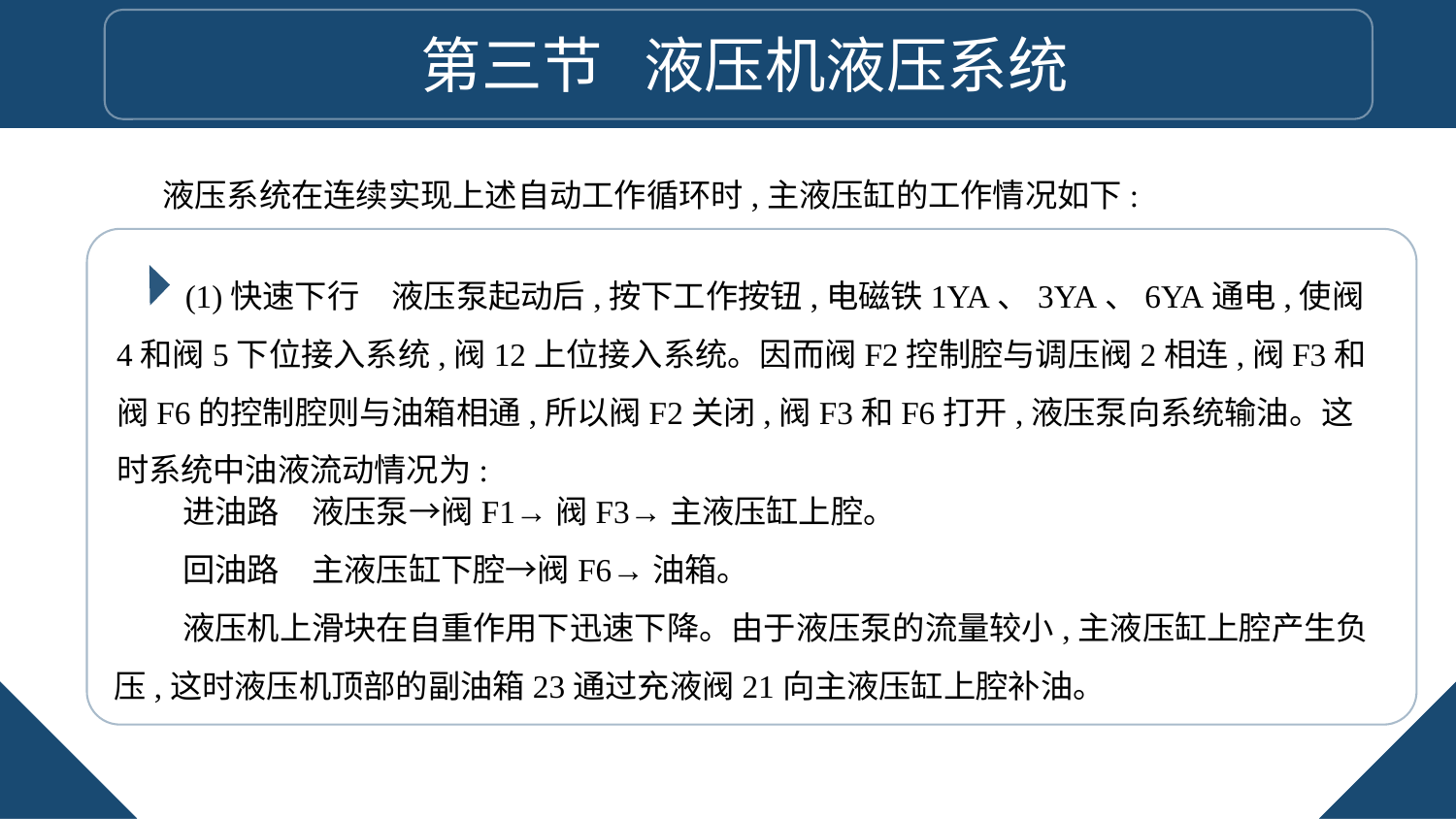

第三节   液压机液压系统
液压系统在连续实现上述自动工作循环时,主液压缸的工作情况如下:

(1)快速下行　液压泵起动后,按下工作按钮,电磁铁1YA、3YA、6YA通电,使阀4和阀5下位接入系统,阀12上位接入系统。因而阀F2控制腔与调压阀2相连,阀F3和阀F6的控制腔则与油箱相通,所以阀F2关闭,阀F3和F6打开,液压泵向系统输油。这时系统中油液流动情况为:

进油路　液压泵→阀F1→阀F3→主液压缸上腔。
回油路　主液压缸下腔→阀F6→油箱。
液压机上滑块在自重作用下迅速下降。由于液压泵的流量较小,主液压缸上腔产生负压,这时液压机顶部的副油箱23通过充液阀21向主液压缸上腔补油。